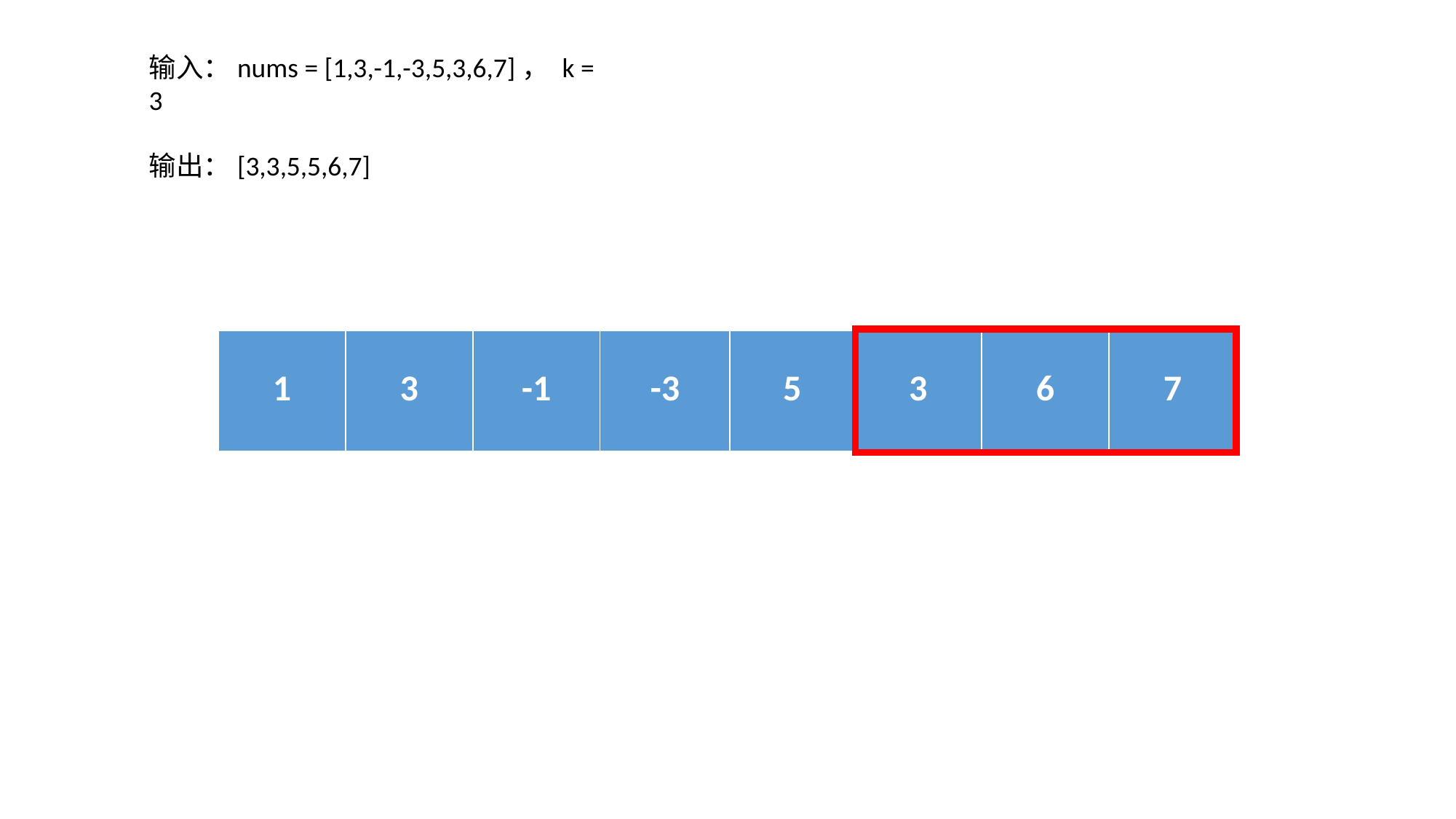

输入：nums = [1,3,-1,-3,5,3,6,7]， k = 3

输出：[3,3,5,5,6,7]

| 1 | 3 | -1 | -3 | 5 | 3 | 6 | 7 |
| --- | --- | --- | --- | --- | --- | --- | --- |